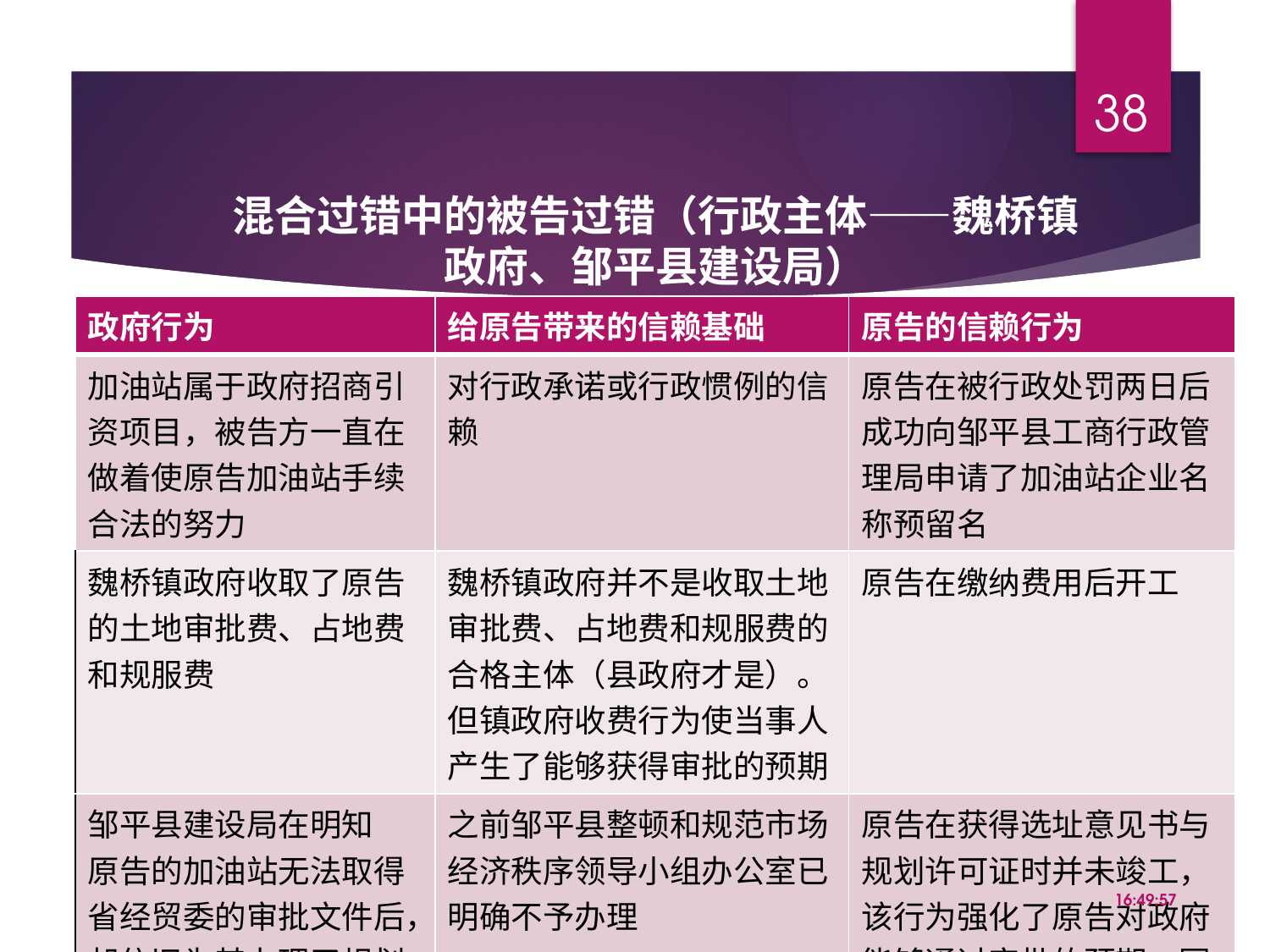

38
# 混合过错中的被告过错（行政主体——魏桥镇政府、邹平县建设局）

| 政府行为 | 给原告带来的信赖基础 | 原告的信赖行为 |
| --- | --- | --- |
| 加油站属于政府招商引资项目，被告方一直在做着使原告加油站手续合法的努力 | 对行政承诺或行政惯例的信赖 | 原告在被行政处罚两日后成功向邹平县工商行政管理局申请了加油站企业名称预留名 |
| 魏桥镇政府收取了原告的土地审批费、占地费和规服费 | 魏桥镇政府并不是收取土地审批费、占地费和规服费的合格主体（县政府才是）。但镇政府收费行为使当事人产生了能够获得审批的预期 | 原告在缴纳费用后开工 |
| 邹平县建设局在明知 原告的加油站无法取得省经贸委的审批文件后，却依旧为其办理了规划许可证 | 之前邹平县整顿和规范市场经济秩序领导小组办公室已明确不予办理 | 原告在获得选址意见书与规划许可证时并未竣工，该行为强化了原告对政府能够通过审批的预期，因而原告并未停止施工从而扩大了损失 |
16:49:57